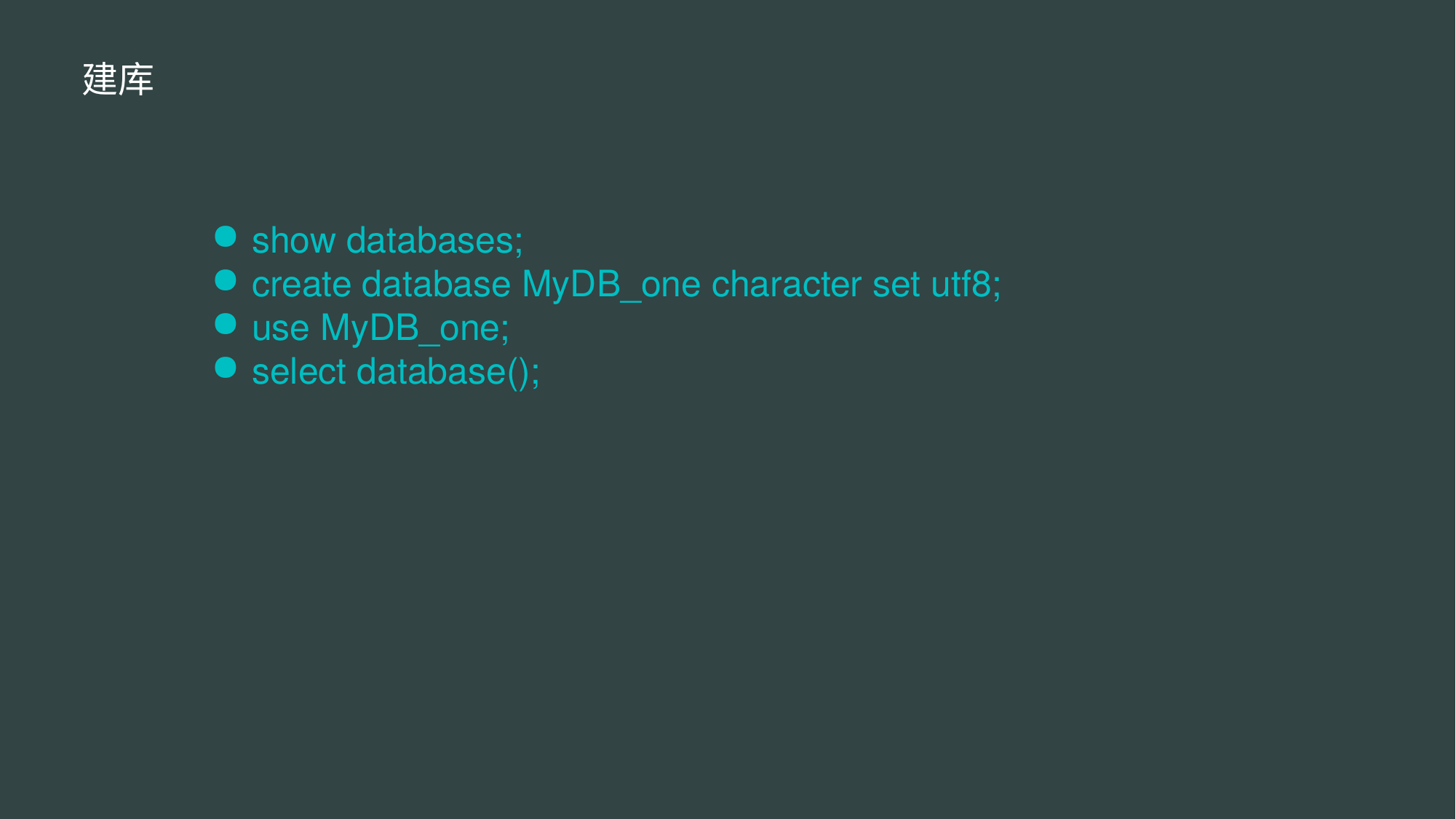

建库
show databases;
create database MyDB_one character set utf8;
use MyDB_one;
select database();